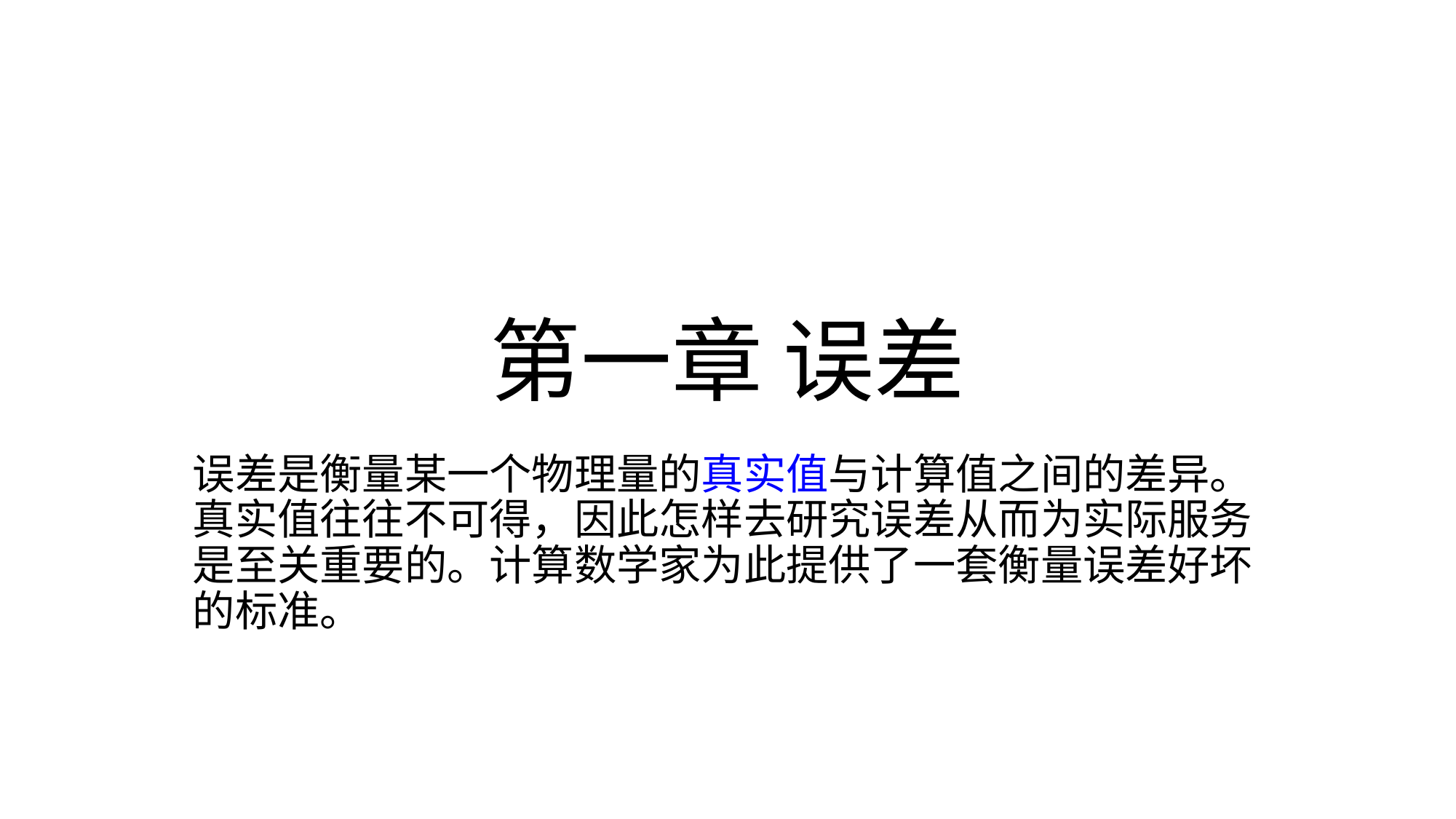

# 第一章 误差
误差是衡量某一个物理量的真实值与计算值之间的差异。真实值往往不可得，因此怎样去研究误差从而为实际服务是至关重要的。计算数学家为此提供了一套衡量误差好坏的标准。